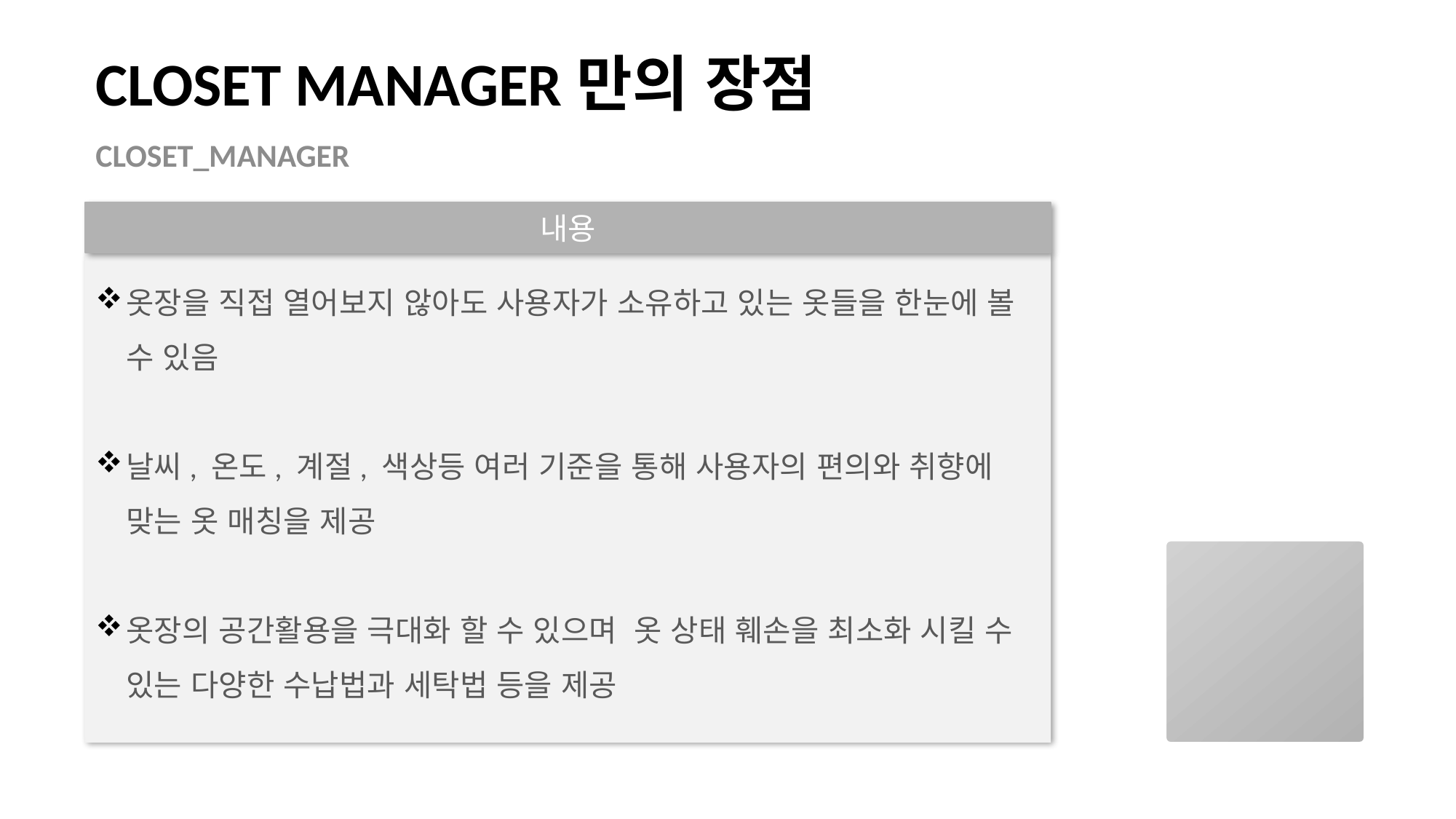

CLOSET_MANAGER
Closet Manager만의 장점
내용
옷장을 직접 열어보지 않아도 사용자가 소유하고 있는 옷들을 한눈에 볼 수 있음

날씨, 온도, 계절, 색상등 여러 기준을 통해 사용자의 편의와 취향에 맞는 옷 매칭을 제공

옷장의 공간활용을 극대화 할 수 있으며  옷 상태 훼손을 최소화 시킬 수 있는 다양한 수납법과 세탁법 등을 제공